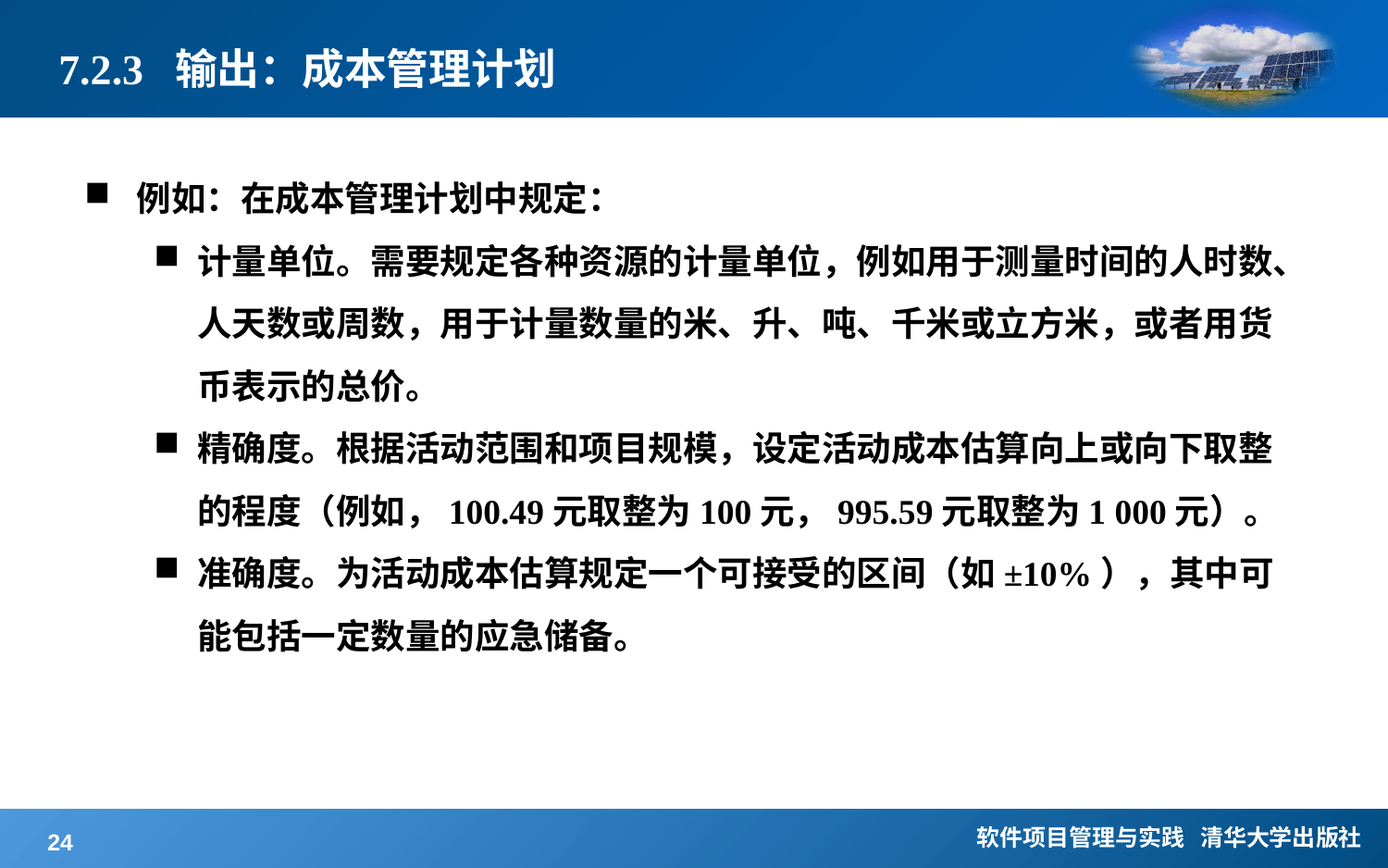

# 7.2.3  输出：成本管理计划
例如：在成本管理计划中规定：
计量单位。需要规定各种资源的计量单位，例如用于测量时间的人时数、人天数或周数，用于计量数量的米、升、吨、千米或立方米，或者用货币表示的总价。
精确度。根据活动范围和项目规模，设定活动成本估算向上或向下取整的程度（例如，100.49元取整为100元，995.59元取整为1 000元）。
准确度。为活动成本估算规定一个可接受的区间（如±10%），其中可能包括一定数量的应急储备。